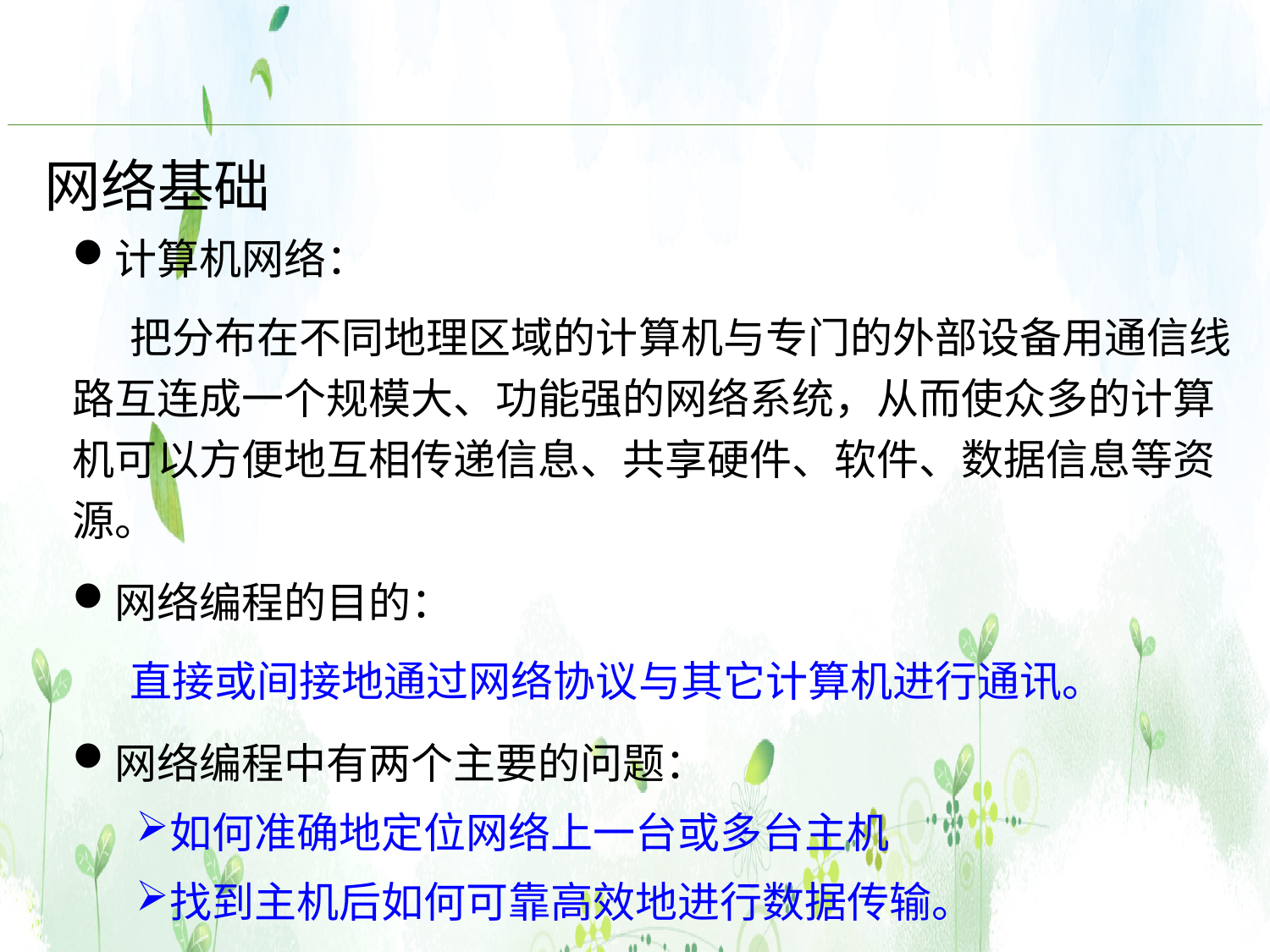

# 网络基础
计算机网络：
     把分布在不同地理区域的计算机与专门的外部设备用通信线路互连成一个规模大、功能强的网络系统，从而使众多的计算机可以方便地互相传递信息、共享硬件、软件、数据信息等资源。
网络编程的目的：
     直接或间接地通过网络协议与其它计算机进行通讯。
网络编程中有两个主要的问题：
如何准确地定位网络上一台或多台主机
找到主机后如何可靠高效地进行数据传输。